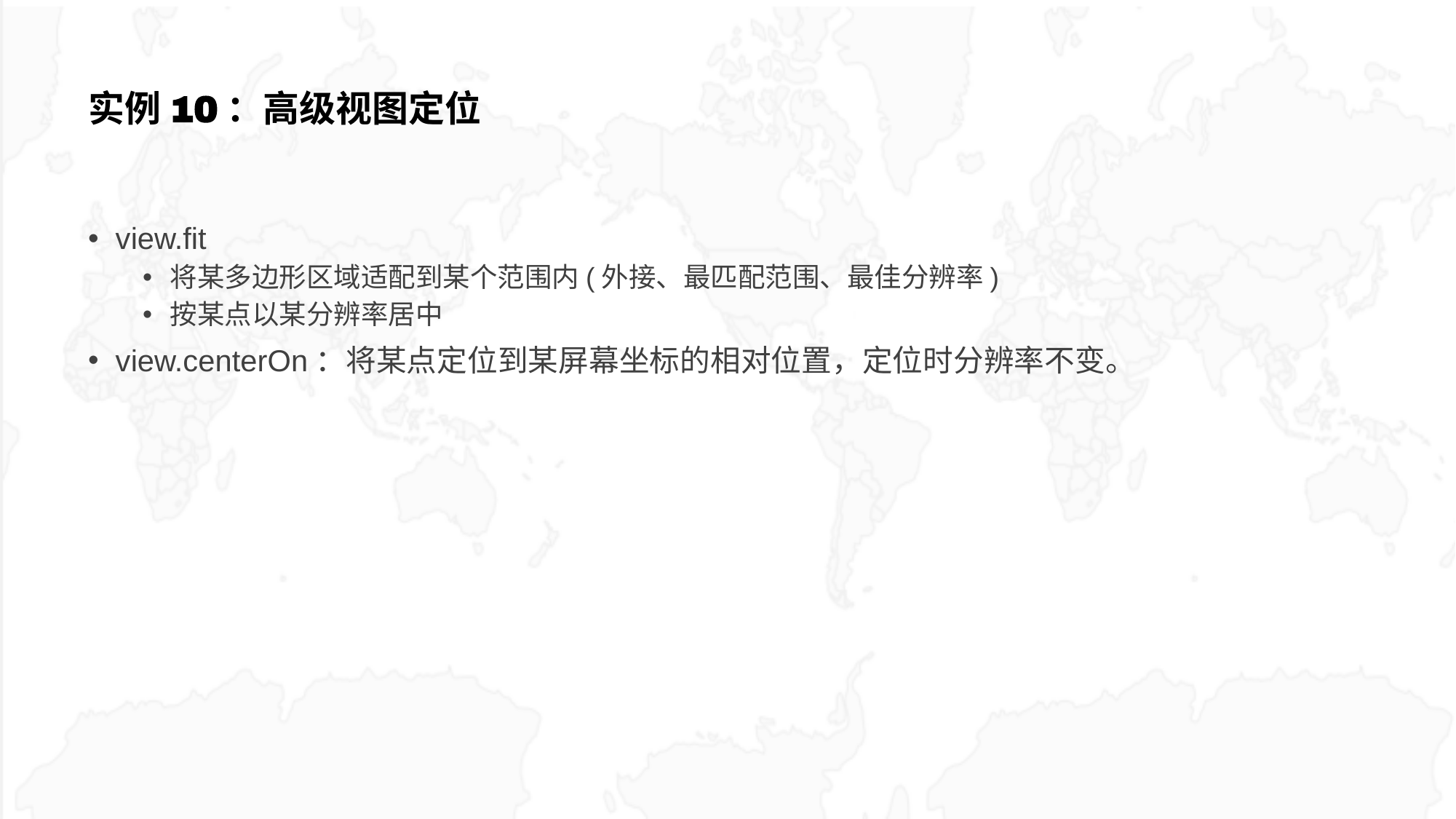

# 实例10：高级视图定位
view.fit
将某多边形区域适配到某个范围内(外接、最匹配范围、最佳分辨率)
按某点以某分辨率居中
view.centerOn：将某点定位到某屏幕坐标的相对位置，定位时分辨率不变。